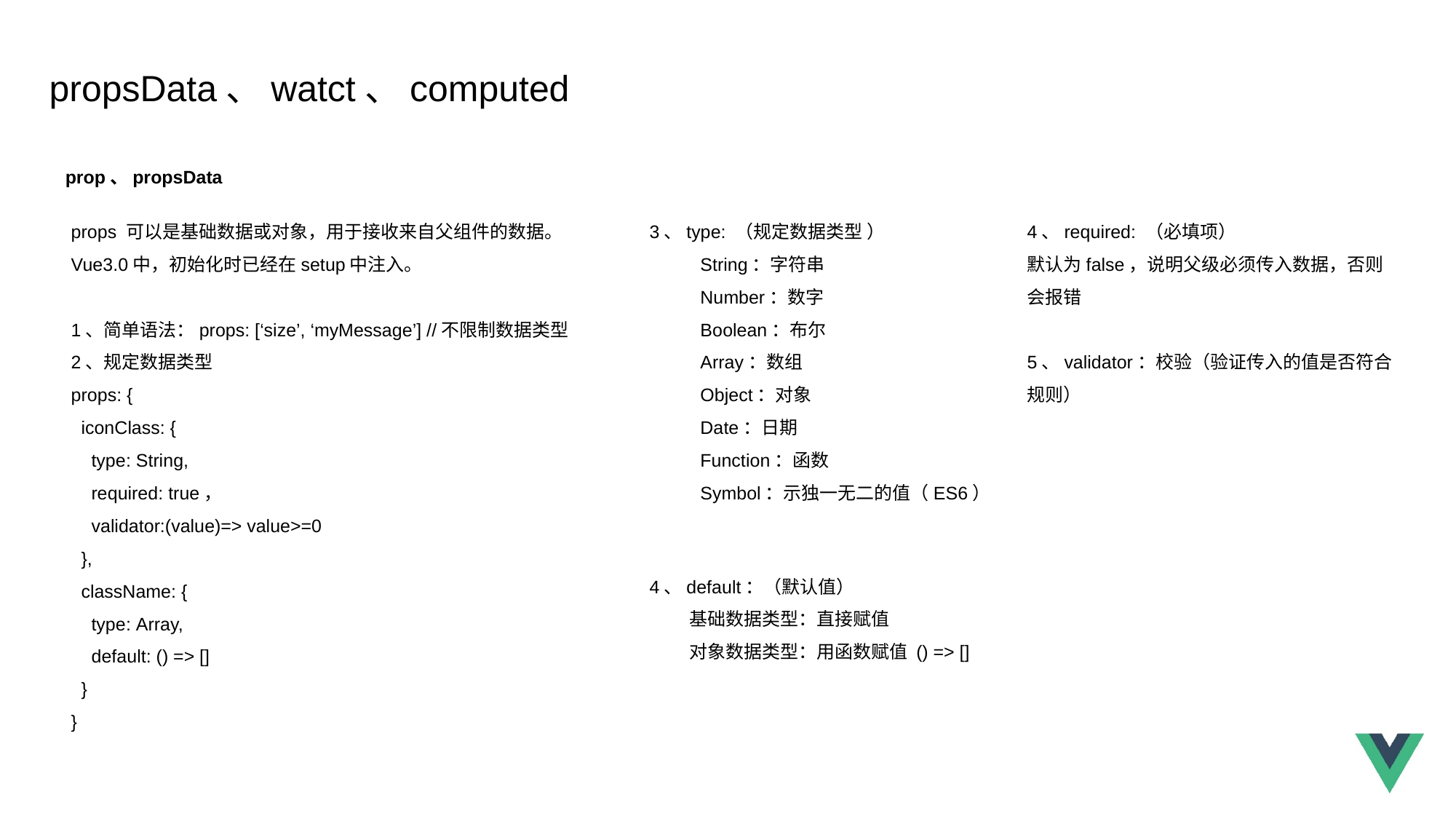

propsData、watct、computed
prop、propsData
props 可以是基础数据或对象，用于接收来自父组件的数据。
Vue3.0中，初始化时已经在setup中注入。

1、简单语法：props: [‘size’, ‘myMessage’] //不限制数据类型
2、规定数据类型
props: {
  iconClass: {
    type: String,
    required: true，
    validator:(value)=> value>=0
  },
  className: {
    type: Array,
    default: () => []
  }
}

3、type: （规定数据类型 ）
          String：字符串
          Number：数字
          Boolean：布尔
          Array：数组
          Object：对象
          Date：日期
          Function：函数
          Symbol：示独一无二的值（ES6）

4、required: （必填项）
默认为false，说明父级必须传入数据，否则会报错

5、validator：校验（验证传入的值是否符合规则）
4、default：（默认值）
         基础数据类型：直接赋值
         对象数据类型：用函数赋值 () => []